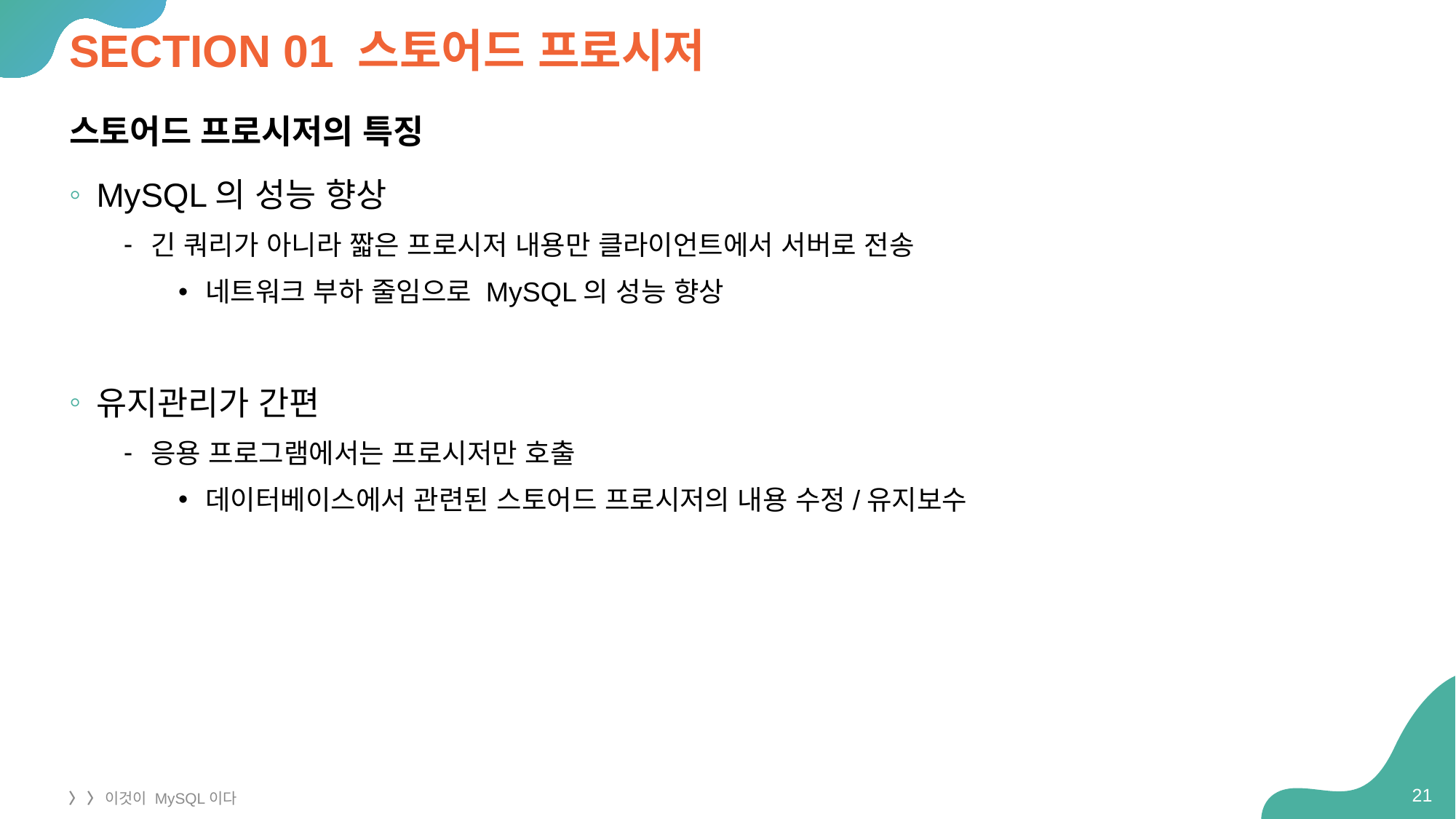

# SECTION 01 스토어드 프로시저
스토어드 프로시저의 특징
MySQL의 성능 향상
긴 쿼리가 아니라 짧은 프로시저 내용만 클라이언트에서 서버로 전송
네트워크 부하 줄임으로 MySQL의 성능 향상

유지관리가 간편
응용 프로그램에서는 프로시저만 호출
데이터베이스에서 관련된 스토어드 프로시저의 내용 수정/유지보수

21
〉 〉 이것이 MySQL이다